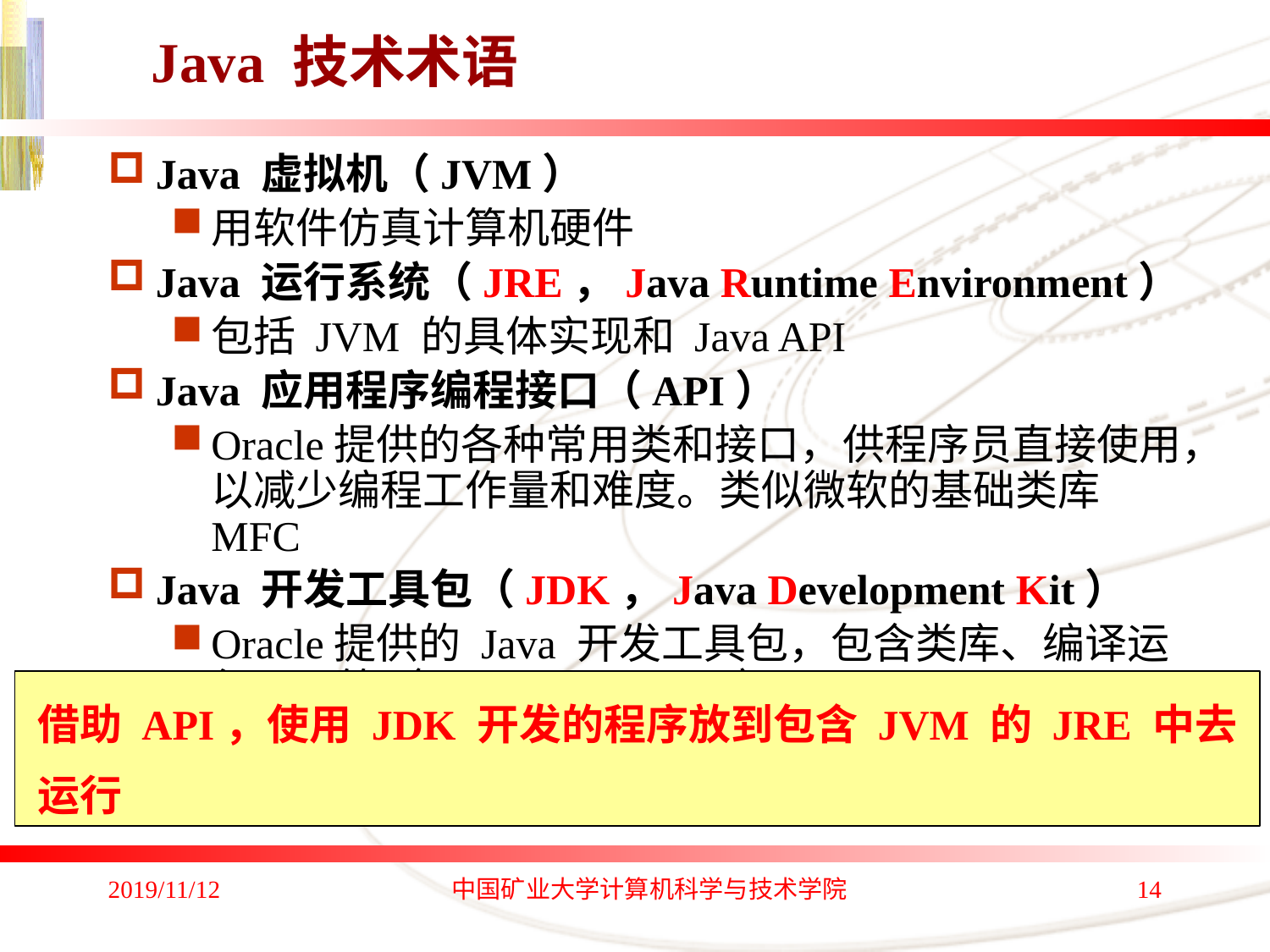

# Java 技术术语
Java 虚拟机（JVM）
用软件仿真计算机硬件
Java 运行系统（JRE，Java Runtime Environment）
包括 JVM 的具体实现和 Java API
Java 应用程序编程接口（API）
Oracle提供的各种常用类和接口，供程序员直接使用，以减少编程工作量和难度。类似微软的基础类库 MFC
Java 开发工具包（JDK，Java Development Kit）
Oracle提供的 Java 开发工具包，包含类库、编译运行工具等（javac.exe; jar.exe）

借助 API，使用 JDK 开发的程序放到包含 JVM 的 JRE 中去运行
2019/11/12
中国矿业大学计算机科学与技术学院
14